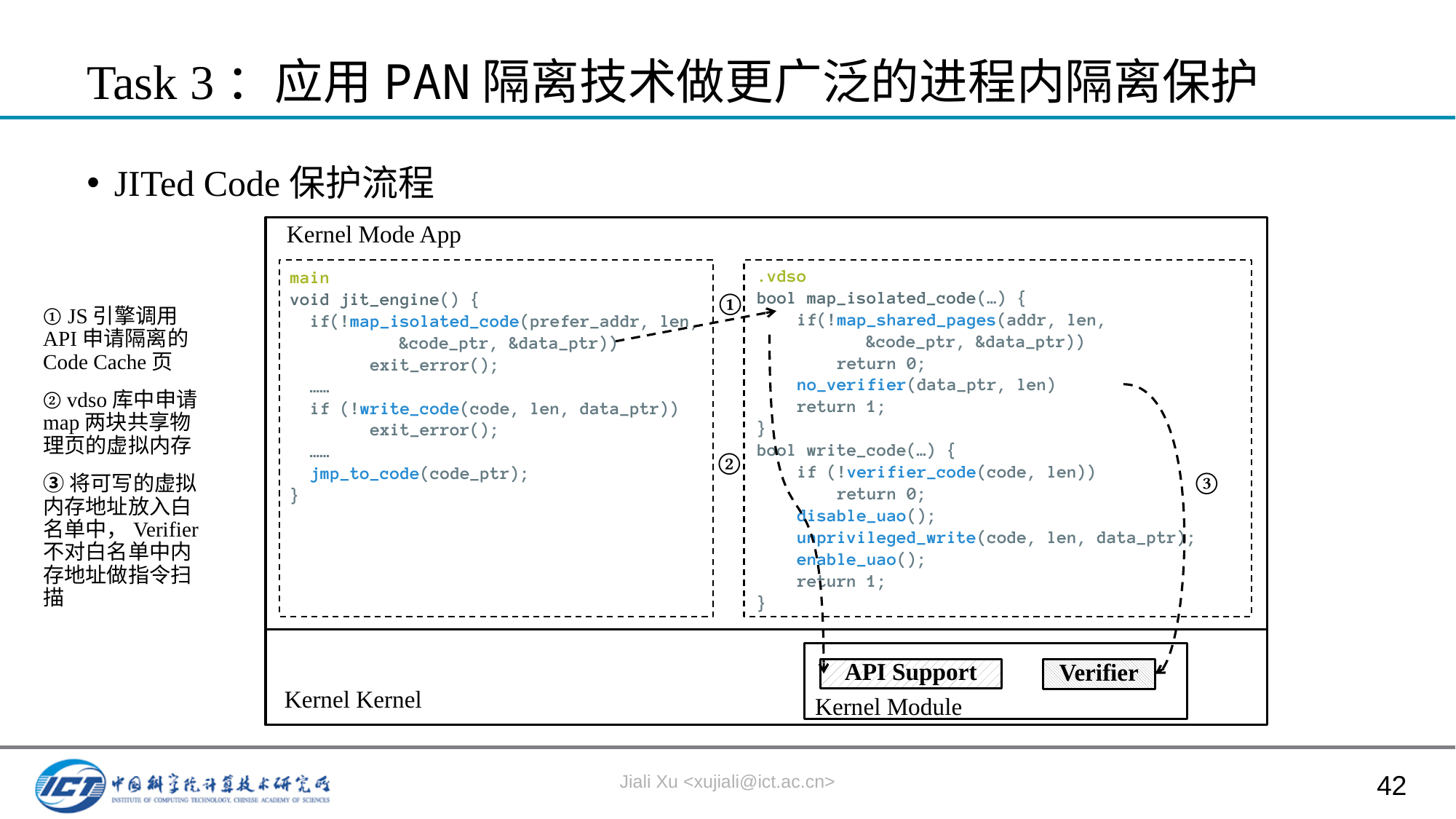

# Task 3：应用PAN隔离技术做更广泛的进程内隔离保护
JITed Code保护流程
Kernel Mode App

.vdso
bool map_isolated_code(…) {
    if(!map_shared_pages(addr, len,
	&code_ptr, &data_ptr))
        return 0;
    no_verifier(data_ptr, len)
    return 1;
}
bool write_code(…) {
    if (!verifier_code(code, len))
        return 0;
    disable_uao();
    unprivileged_write(code, len, data_ptr);
    enable_uao();
    return 1;
}

main
void jit_engine() {
  if(!map_isolated_code(prefer_addr, len,
	&code_ptr, &data_ptr))
        exit_error();
  ……
  if (!write_code(code, len, data_ptr))
        exit_error();
  ……
  jmp_to_code(code_ptr);
}

①
① JS引擎调用API申请隔离的Code Cache页
② vdso库中申请map两块共享物理页的虚拟内存
③将可写的虚拟内存地址放入白名单中，Verifier不对白名单中内存地址做指令扫描

②
③

API Support
Verifier
Kernel Kernel
Kernel Module
Jiali Xu <xujiali@ict.ac.cn>
42